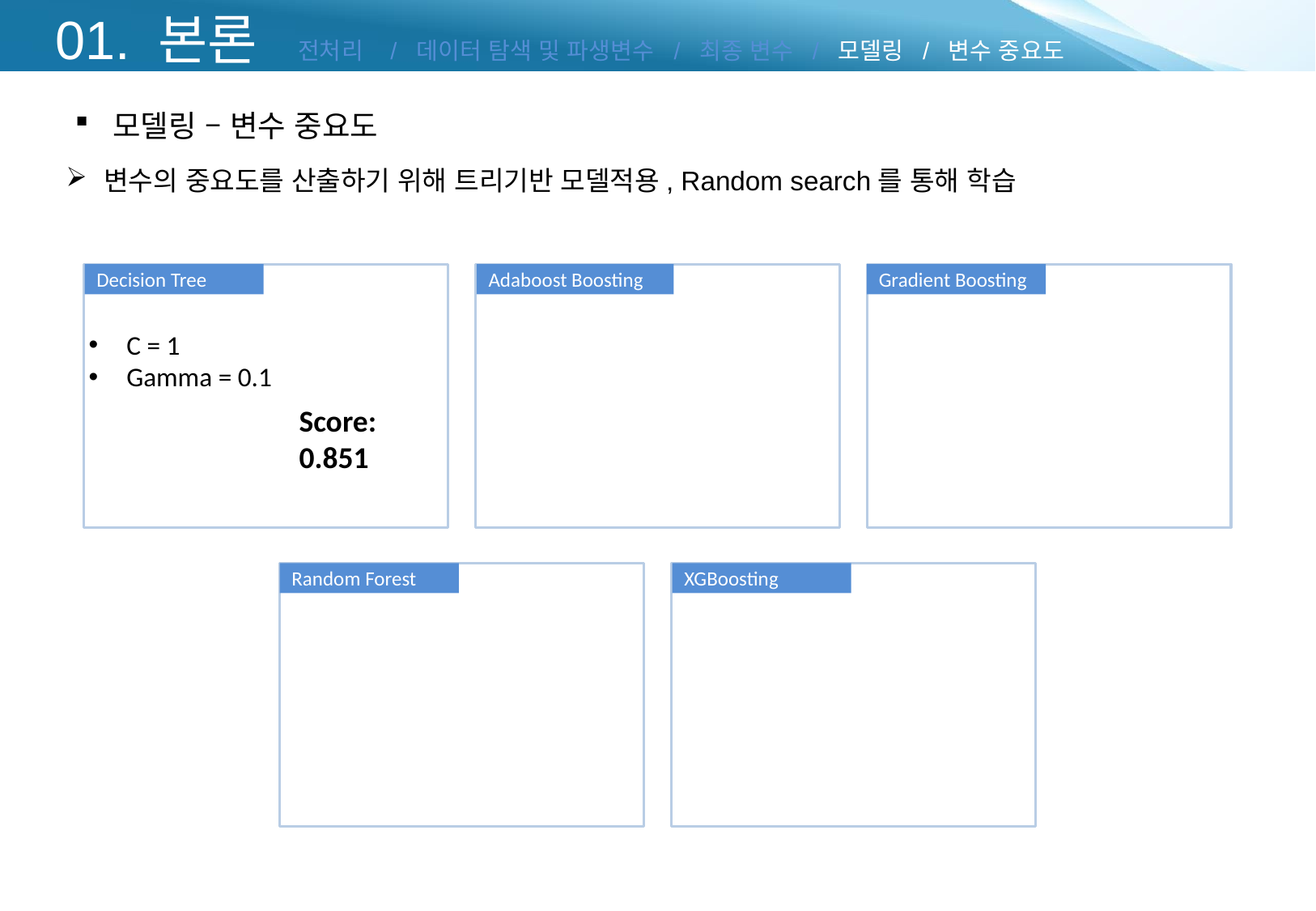

01. 본론	전처리  /  데이터 탐색 및 파생변수  /  최종 변수  /  모델링  /  변수 중요도

모델링 – 변수 중요도
변수의 중요도를 산출하기 위해 트리기반 모델적용, Random search를 통해 학습

Decision Tree

Adaboost Boosting

Gradient Boosting
C = 1
Gamma = 0.1
Score:
0.851
Random Forest

XGBoosting